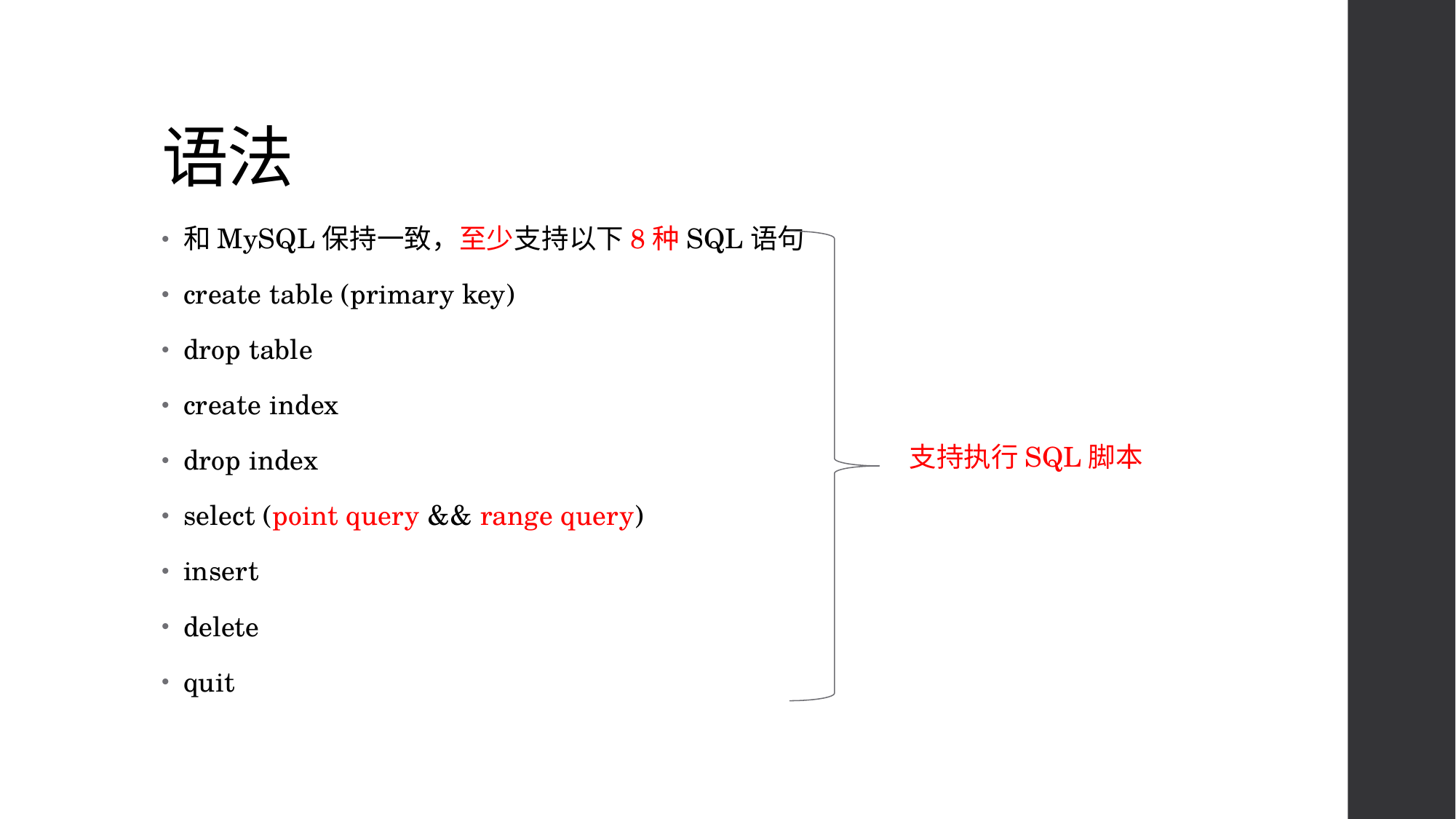

# 语法
和MySQL保持一致，至少支持以下8种SQL语句
create table (primary key)
drop table
create index
drop index
select (point query && range query)
insert
delete
quit

支持执行SQL脚本